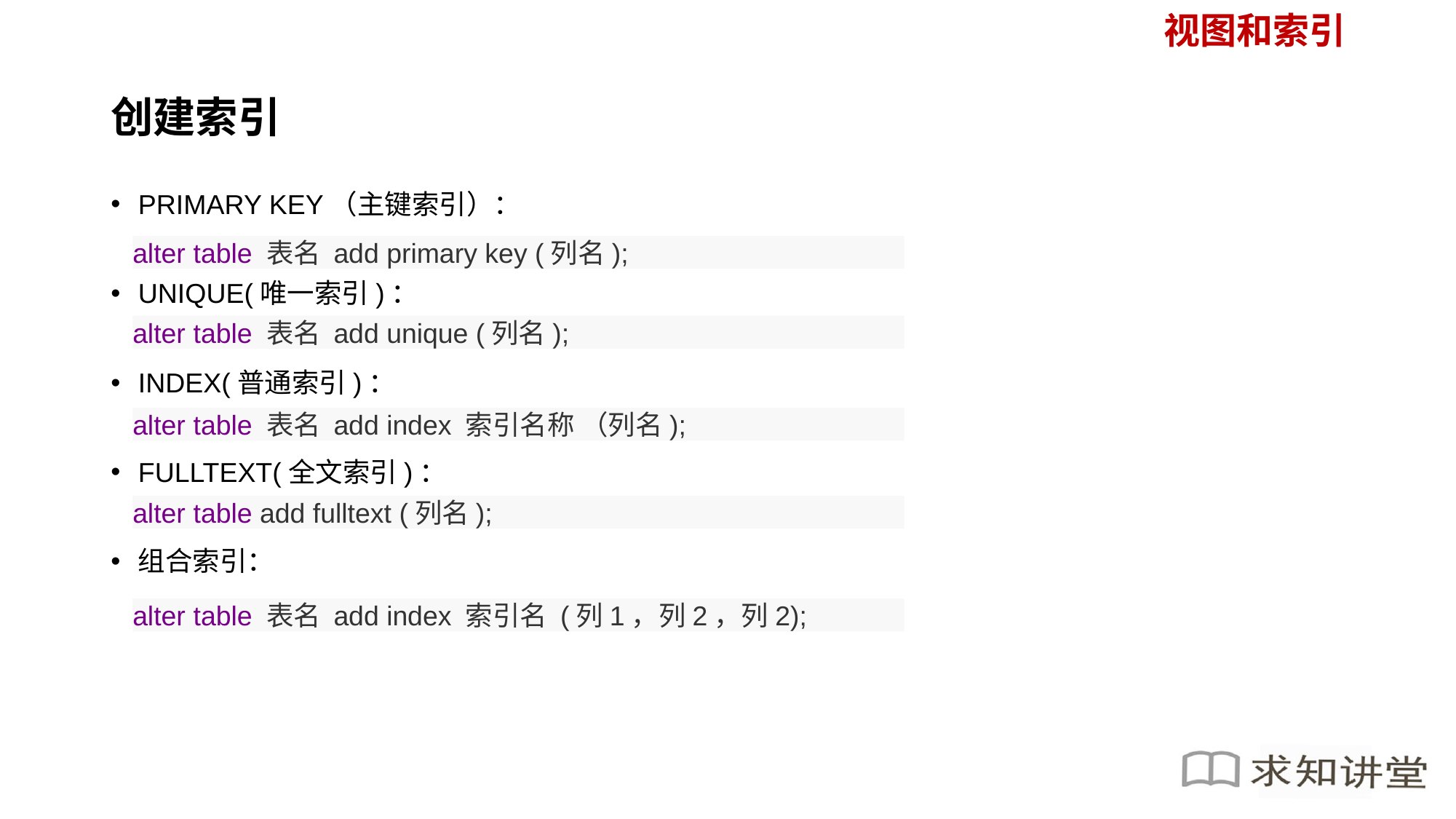

视图和索引
# 创建索引
PRIMARY KEY（主键索引）：

UNIQUE(唯一索引)：

INDEX(普通索引)：

FULLTEXT(全文索引)：

组合索引：

alter table 表名 add primary key (列名);
alter table 表名 add unique (列名);
alter table 表名 add index 索引名称 （列名);
alter table add fulltext (列名);
alter table 表名 add index 索引名 (列1，列2，列2);